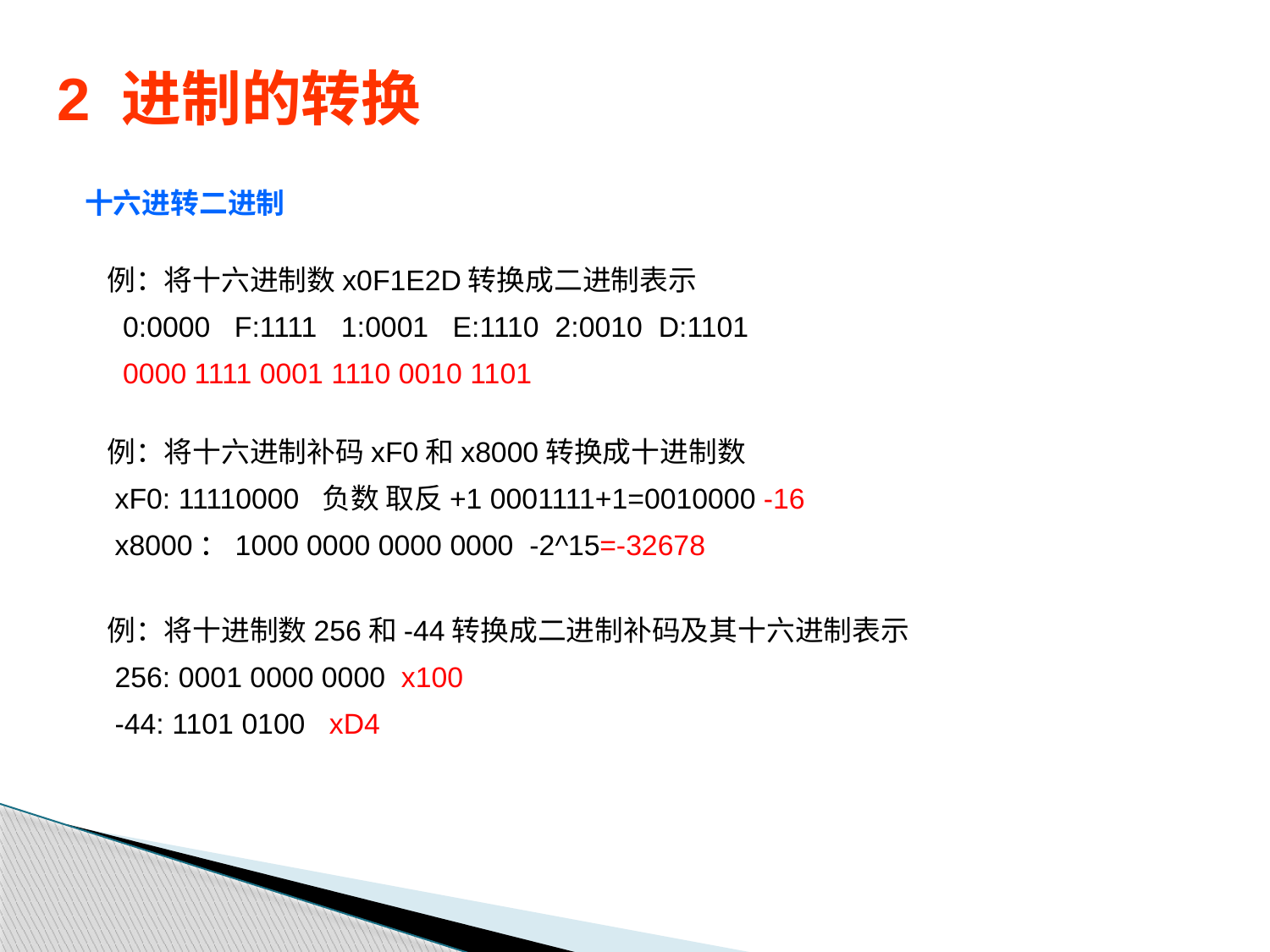

# 2 进制的转换
十六进转二进制
例：将十六进制数x0F1E2D转换成二进制表示
  0:0000   F:1111   1:0001   E:1110  2:0010  D:1101
  0000 1111 0001 1110 0010 1101
例：将十六进制补码xF0和x8000转换成十进制数
 xF0: 11110000  负数 取反+1 0001111+1=0010000 -16
 x8000：1000 0000 0000 0000  -2^15=-32678
例：将十进制数256和-44转换成二进制补码及其十六进制表示
 256: 0001 0000 0000  x100
 -44: 1101 0100   xD4